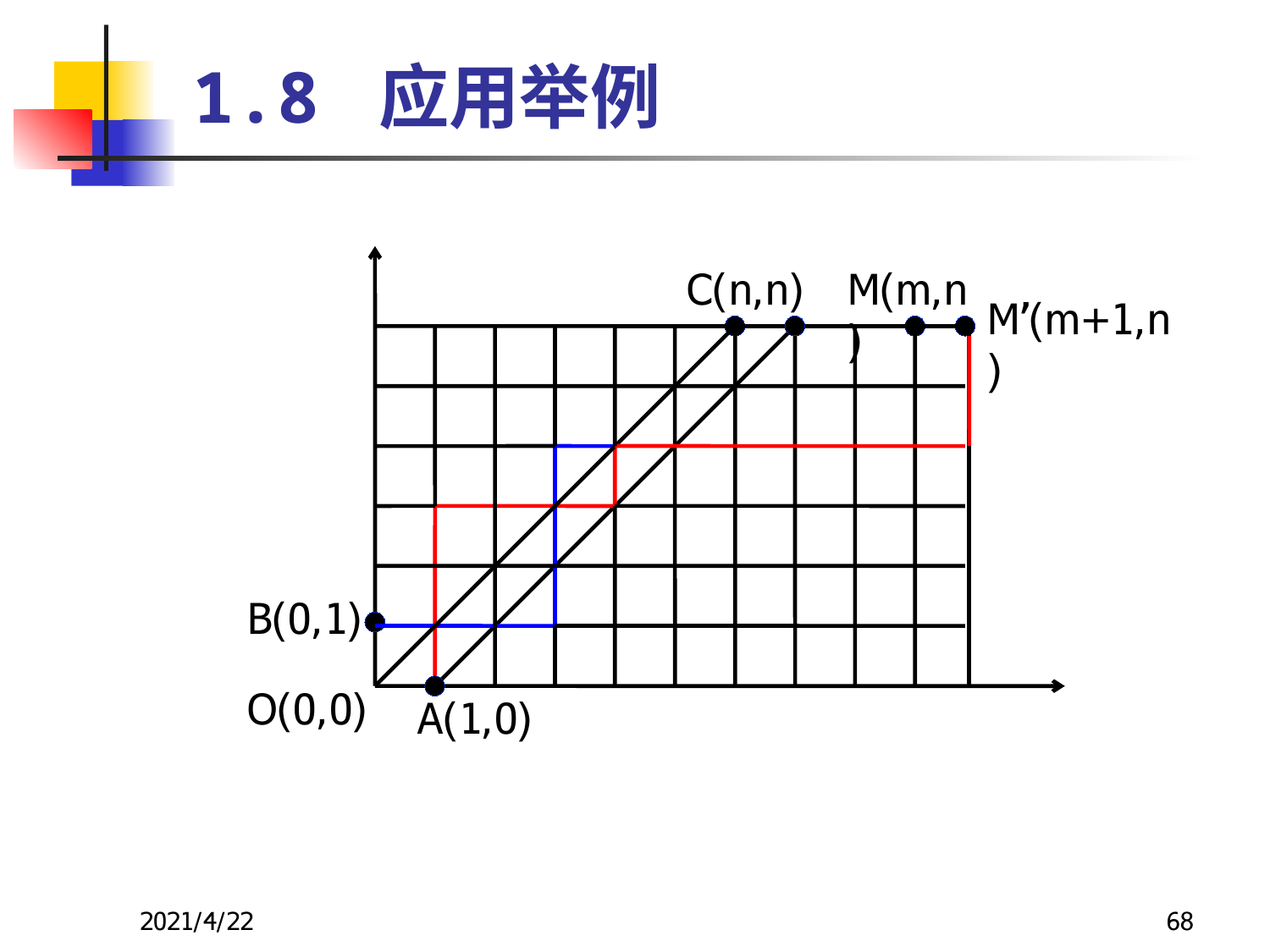

# 1.8 应用举例

C(n,n)
M(m,n)
M’(m+1,n)
B(0,1)
O(0,0)
A(1,0)

2021/4/22
68